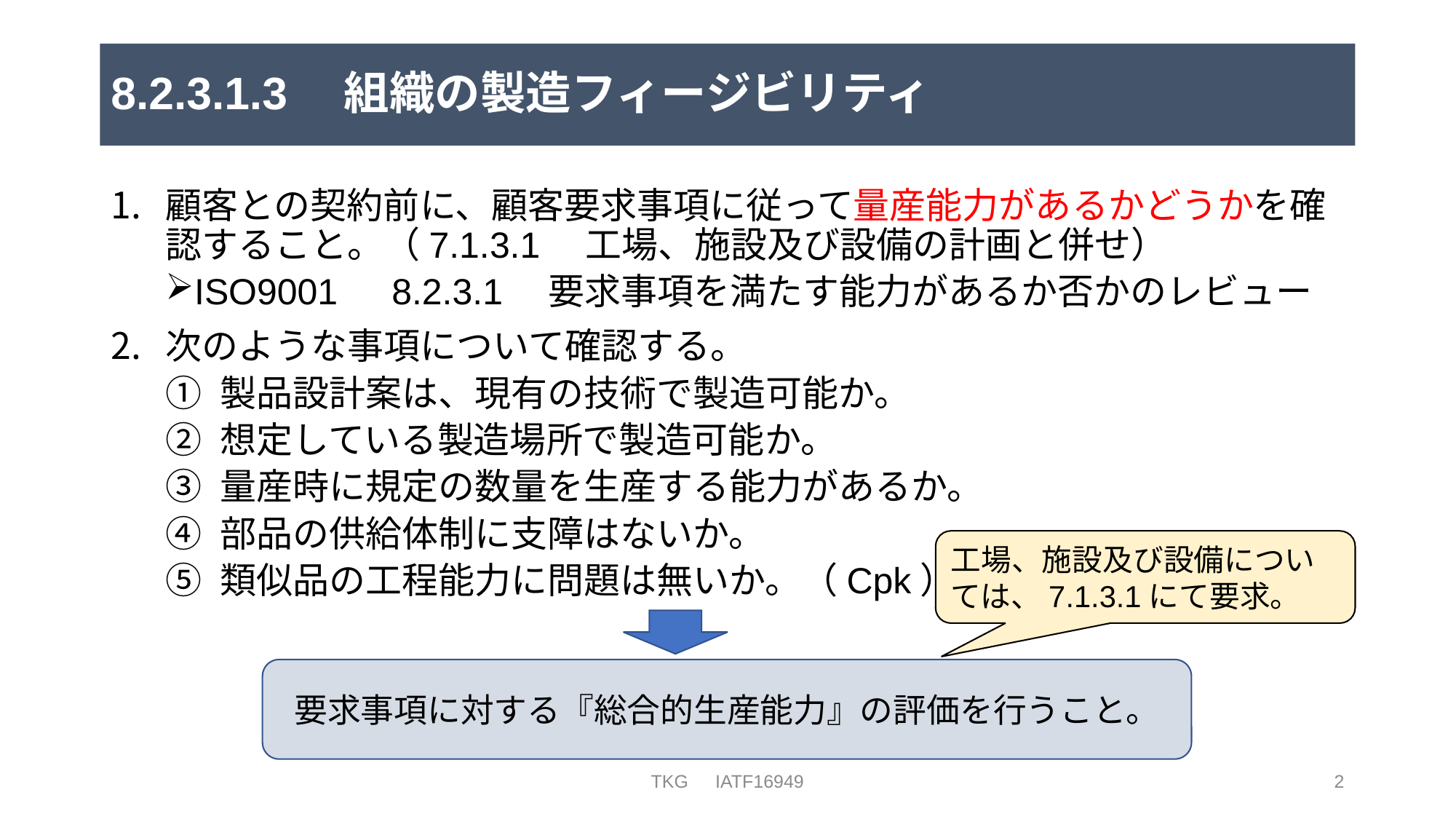

# 8.2.3.1.3　組織の製造フィージビリティ
顧客との契約前に、顧客要求事項に従って量産能力があるかどうかを確認すること。（7.1.3.1　工場、施設及び設備の計画と併せ）
ISO9001　8.2.3.1　要求事項を満たす能力があるか否かのレビュー
次のような事項について確認する。
製品設計案は、現有の技術で製造可能か。
想定している製造場所で製造可能か。
量産時に規定の数量を生産する能力があるか。
部品の供給体制に支障はないか。
類似品の工程能力に問題は無いか。（Cpk）
工場、施設及び設備については、7.1.3.1にて要求。

要求事項に対する『総合的生産能力』の評価を行うこと。
TKG　IATF16949
2